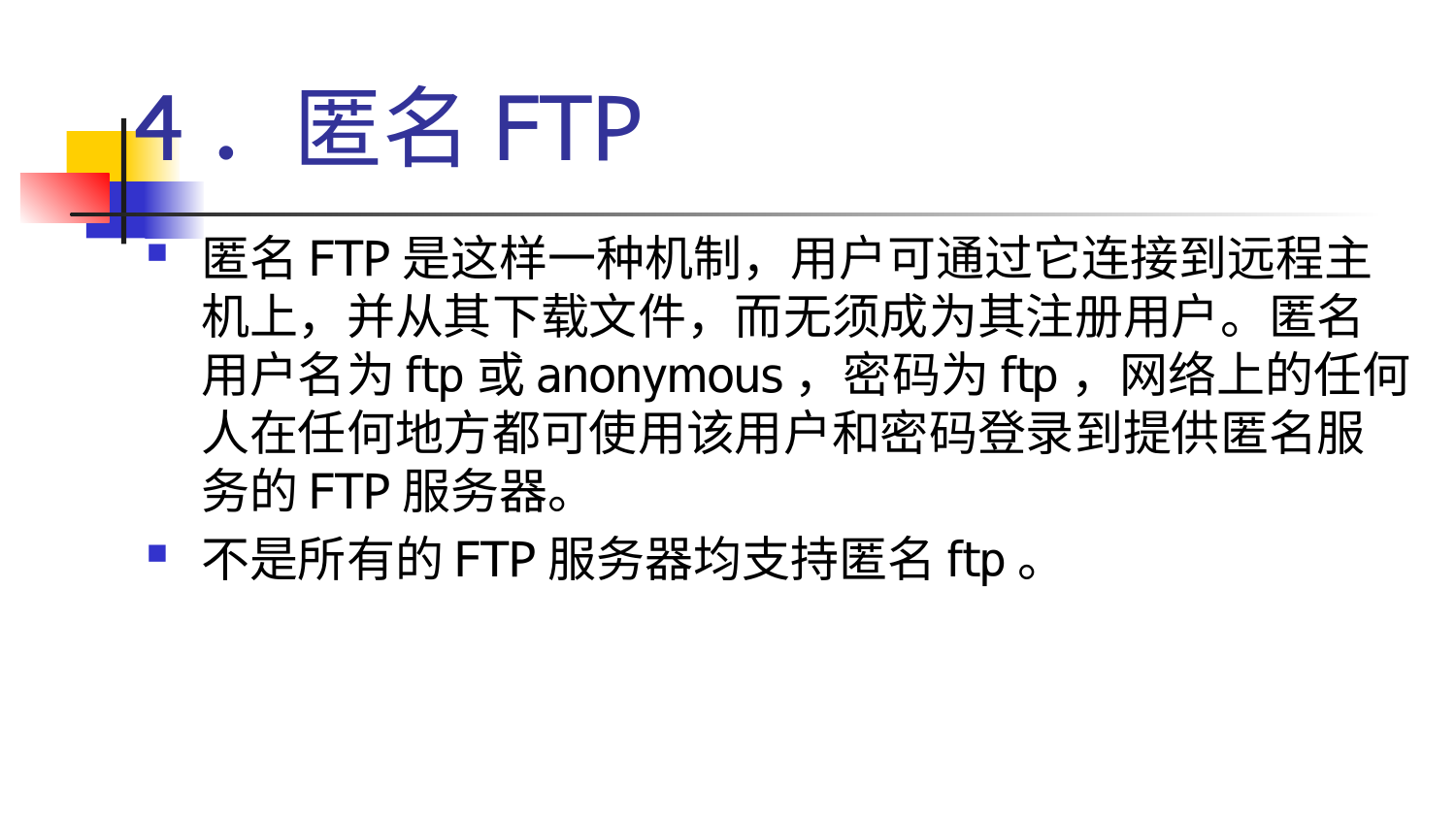

# 4．匿名FTP
匿名FTP是这样一种机制，用户可通过它连接到远程主机上，并从其下载文件，而无须成为其注册用户。匿名用户名为ftp或anonymous，密码为ftp，网络上的任何人在任何地方都可使用该用户和密码登录到提供匿名服务的FTP服务器。
不是所有的FTP服务器均支持匿名ftp。